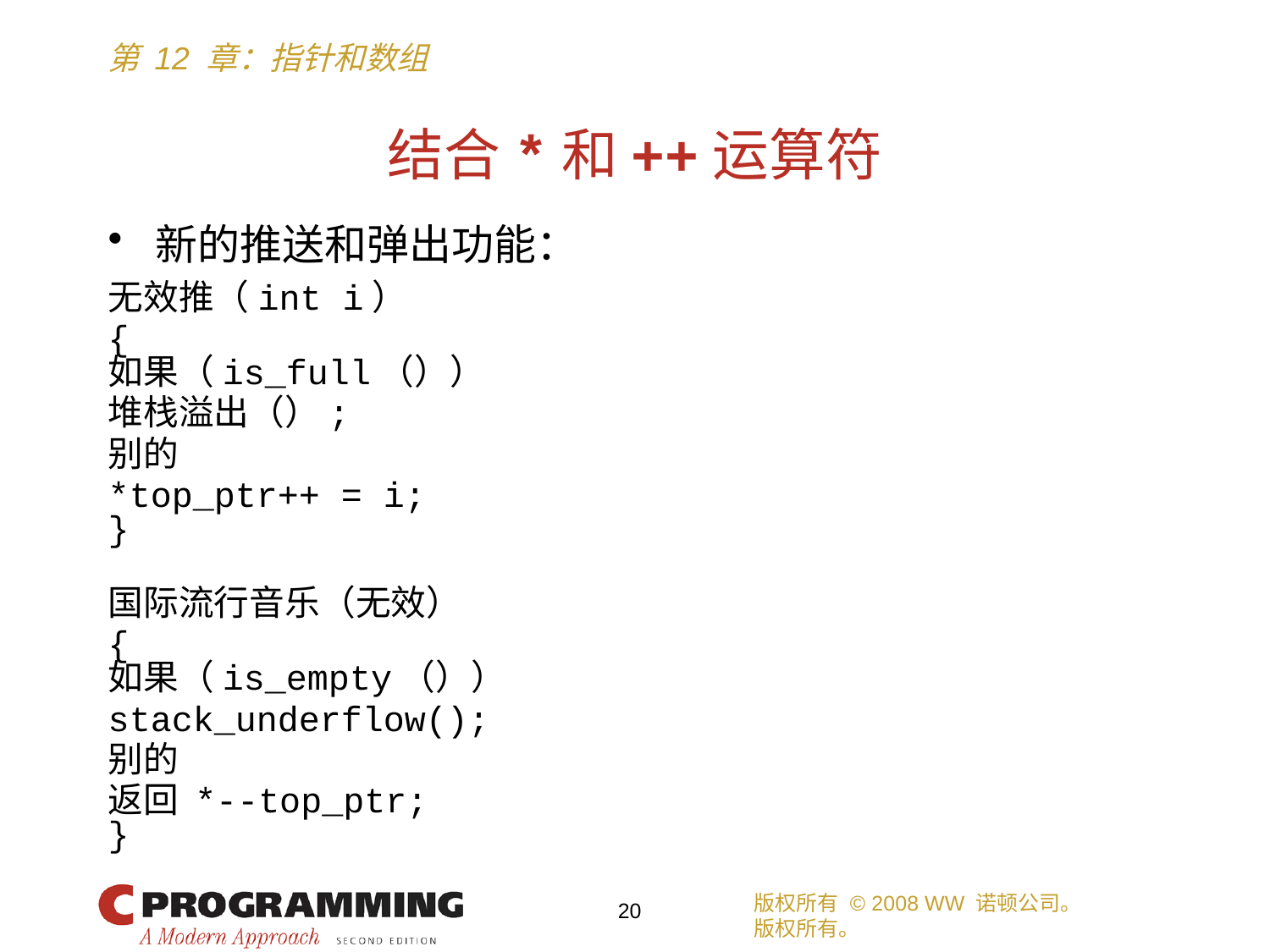

# 结合*和++运算符
新的推送和弹出功能：
无效推（int i）
{
如果（is_full（））
堆栈溢出（）;
别的
*top_ptr++ = i;
}

国际流行音乐（无效）
{
如果（is_empty（））
stack_underflow();
别的
返回 *--top_ptr;
}

版权所有 © 2008 WW 诺顿公司。
版权所有。
20